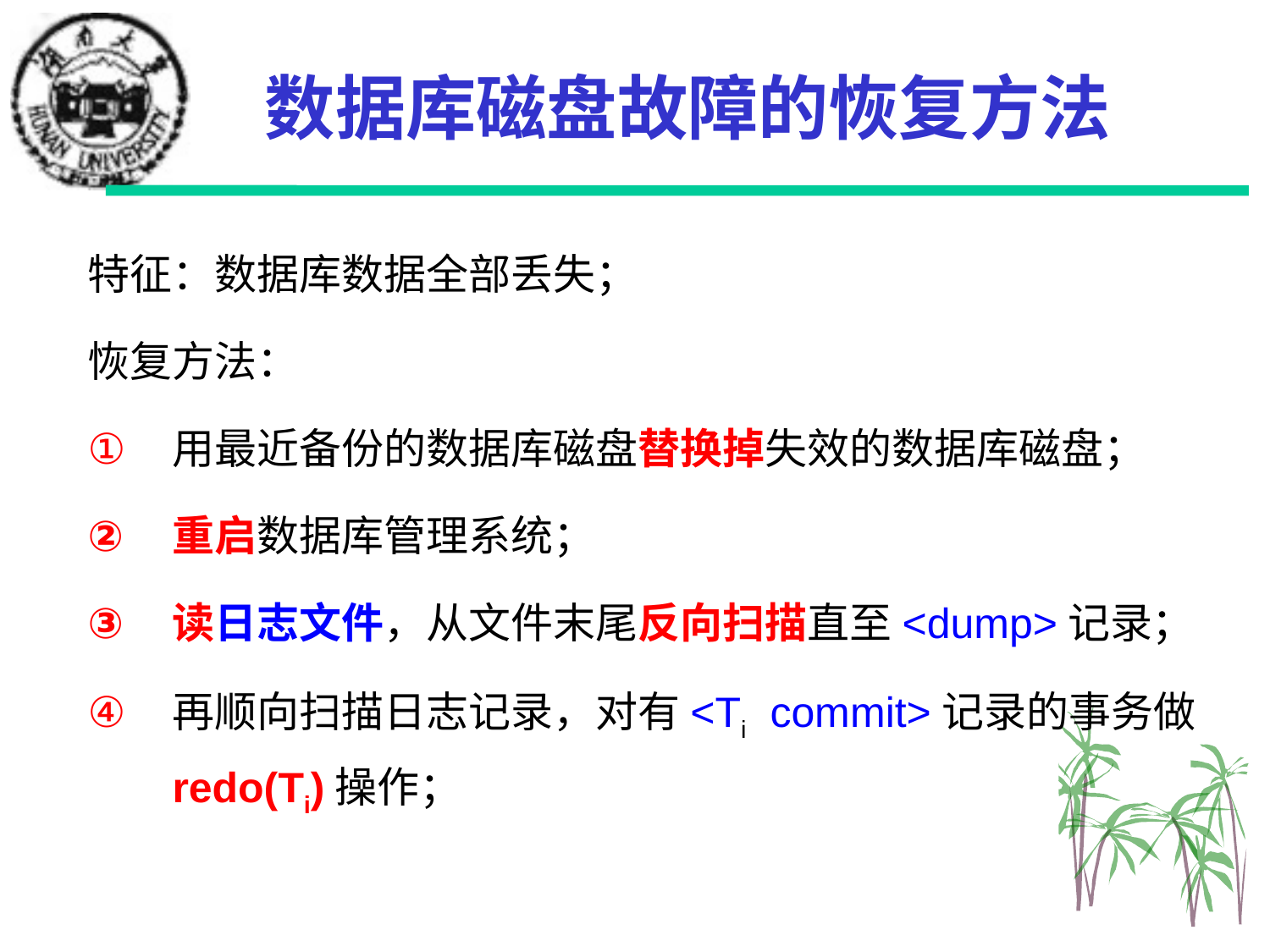

# 数据库磁盘故障的恢复方法
特征：数据库数据全部丢失；
恢复方法：
用最近备份的数据库磁盘替换掉失效的数据库磁盘；
重启数据库管理系统；
读日志文件，从文件末尾反向扫描直至<dump>记录；
再顺向扫描日志记录，对有<Ti  commit>记录的事务做redo(Ti)操作；